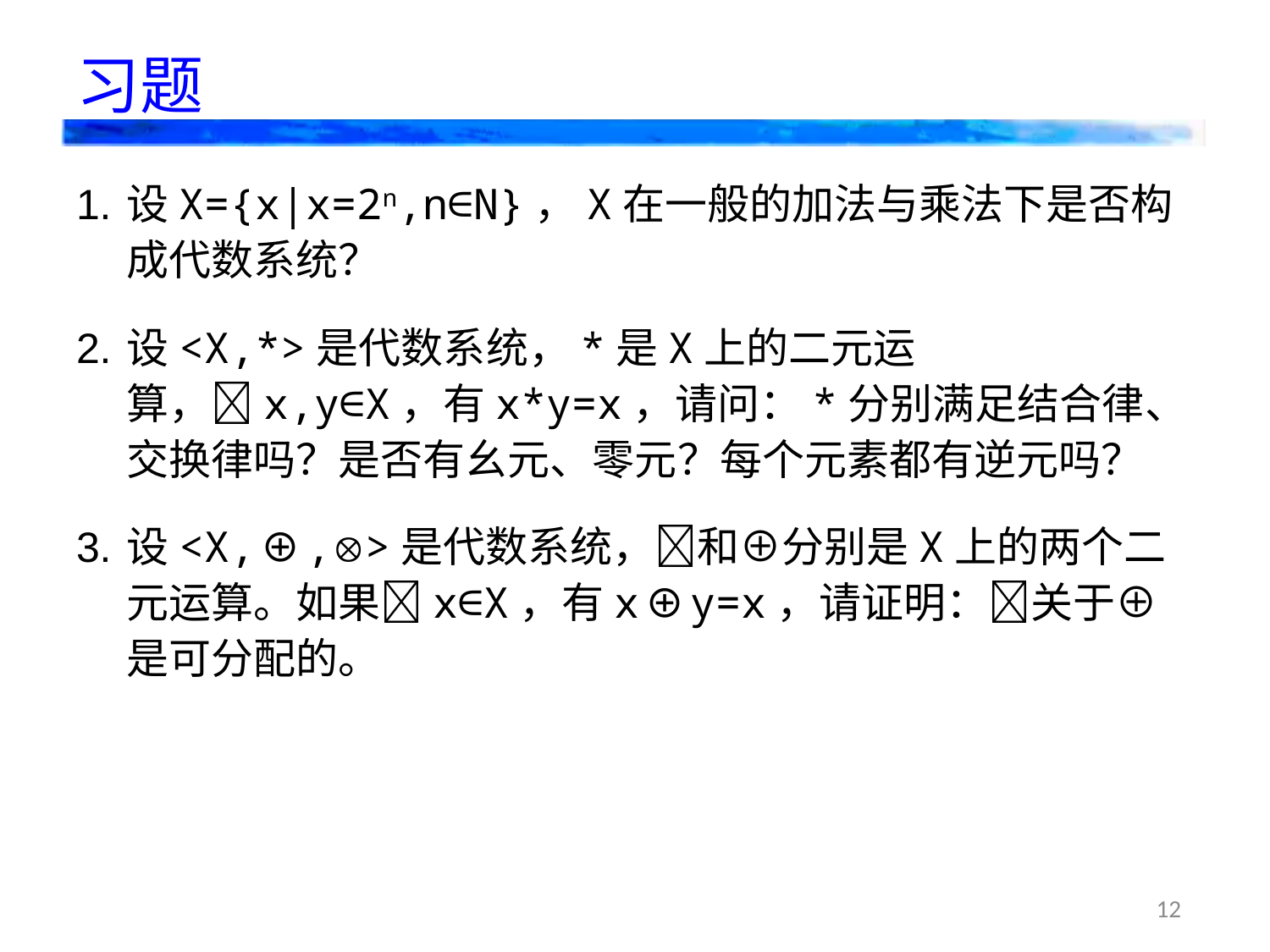

# 习题
设X={x|x=2n,n∈N}，X在一般的加法与乘法下是否构成代数系统？
设<X,*>是代数系统，*是X上的二元运算，∀x,y∈X，有x*y=x，请问：*分别满足结合律、交换律吗？是否有幺元、零元？每个元素都有逆元吗？
设<X,⊕,⊗>是代数系统，⊗和⊕分别是X上的两个二元运算。如果∀x∈X，有x⊕y=x，请证明：⊗关于⊕是可分配的。
12